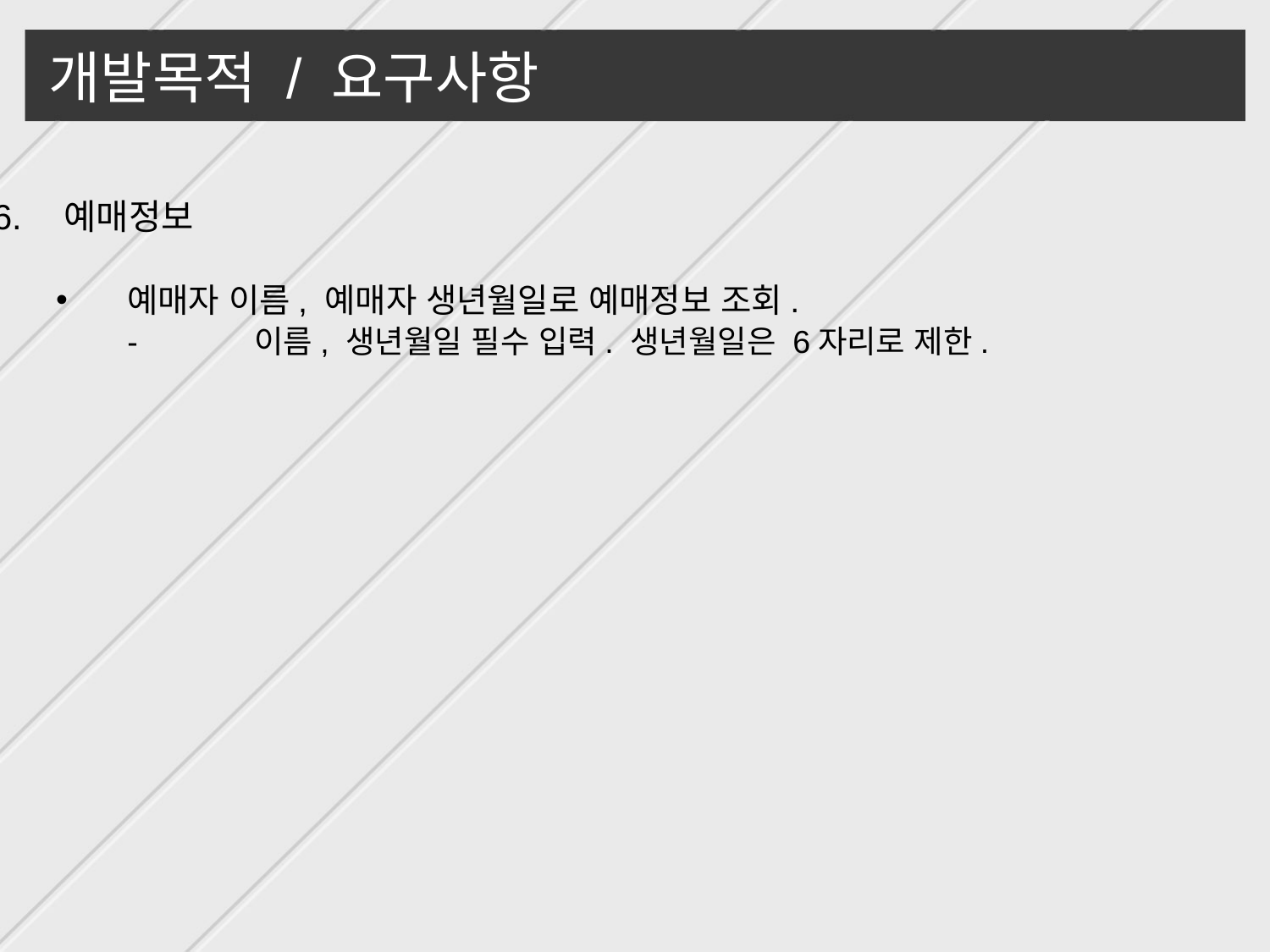

개발목적 / 요구사항
예매정보

예매자 이름, 예매자 생년월일로 예매정보 조회.
	-	이름, 생년월일 필수 입력. 생년월일은 6자리로 제한.